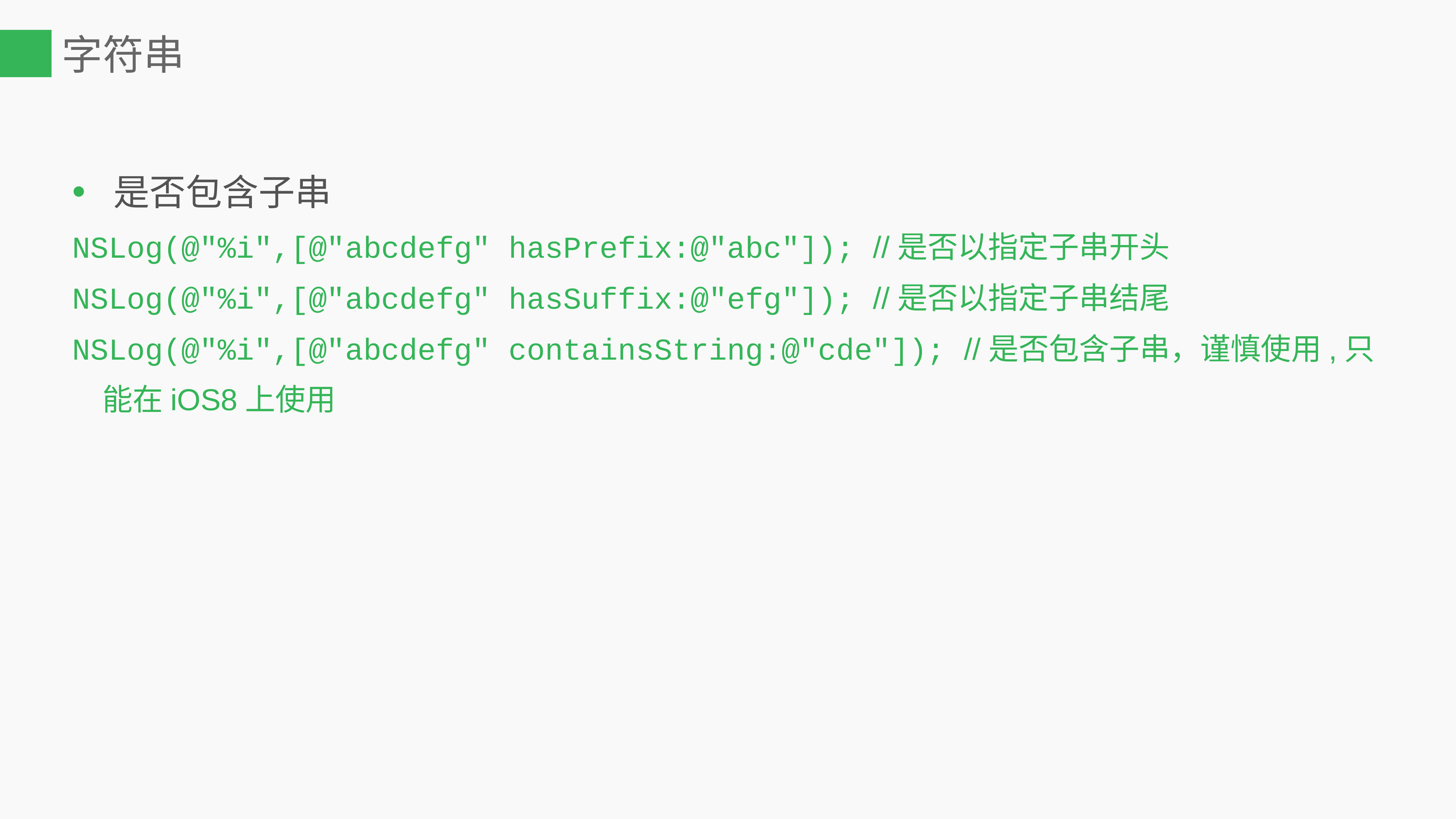

# 字符串
是否包含子串
NSLog(@"%i",[@"abcdefg" hasPrefix:@"abc"]); //是否以指定子串开头
NSLog(@"%i",[@"abcdefg" hasSuffix:@"efg"]); //是否以指定子串结尾
NSLog(@"%i",[@"abcdefg" containsString:@"cde"]); //是否包含子串，谨慎使用,只能在iOS8上使用